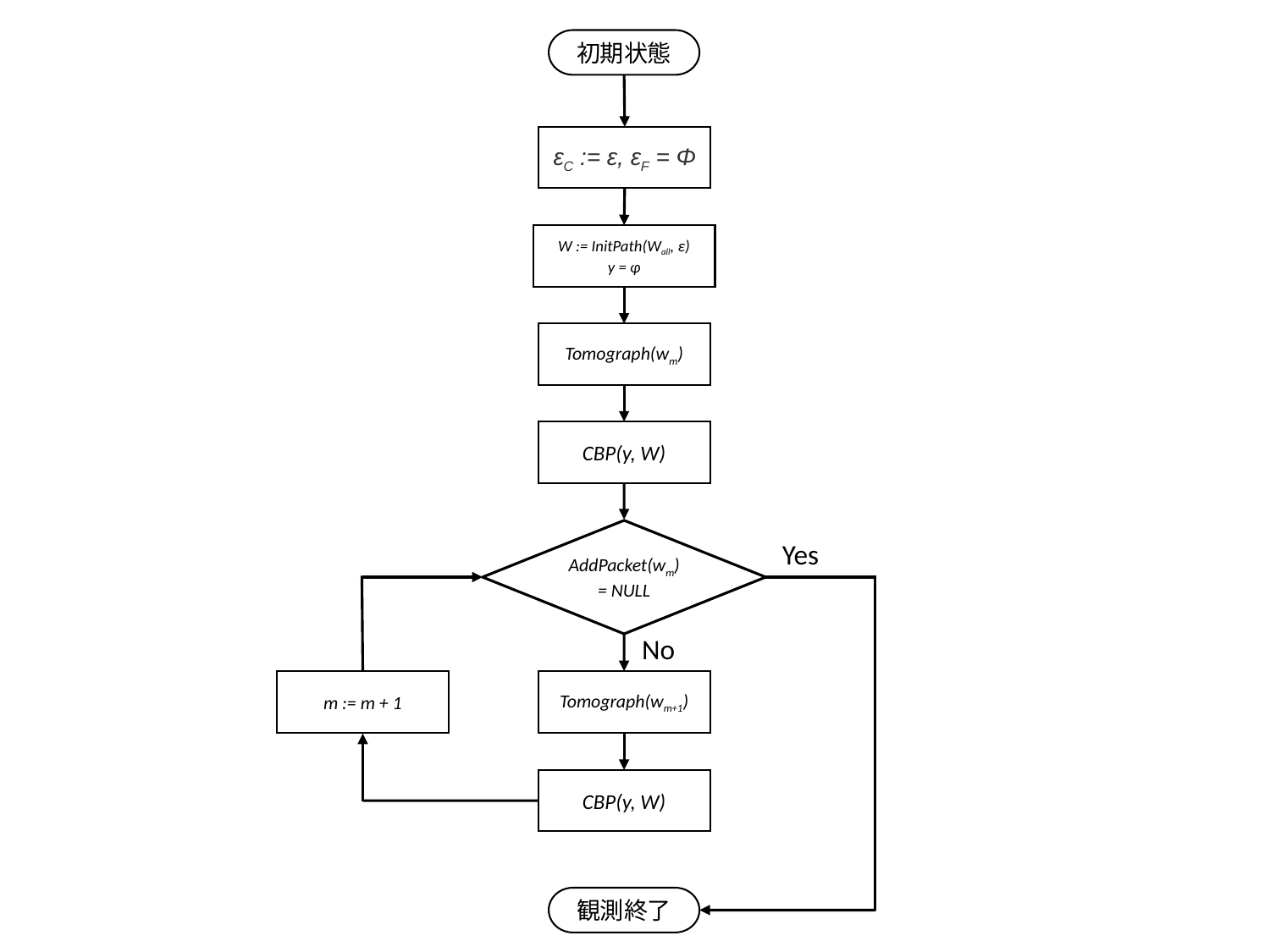

初期状態
εC := ε, εF = Φ
W := InitPath(Wall, ε)
y = φ
Tomograph(wm)
CBP(y, W)
AddPacket(wm)
= NULL
Yes
No
m := m + 1
Tomograph(wm+1)
CBP(y, W)
観測終了